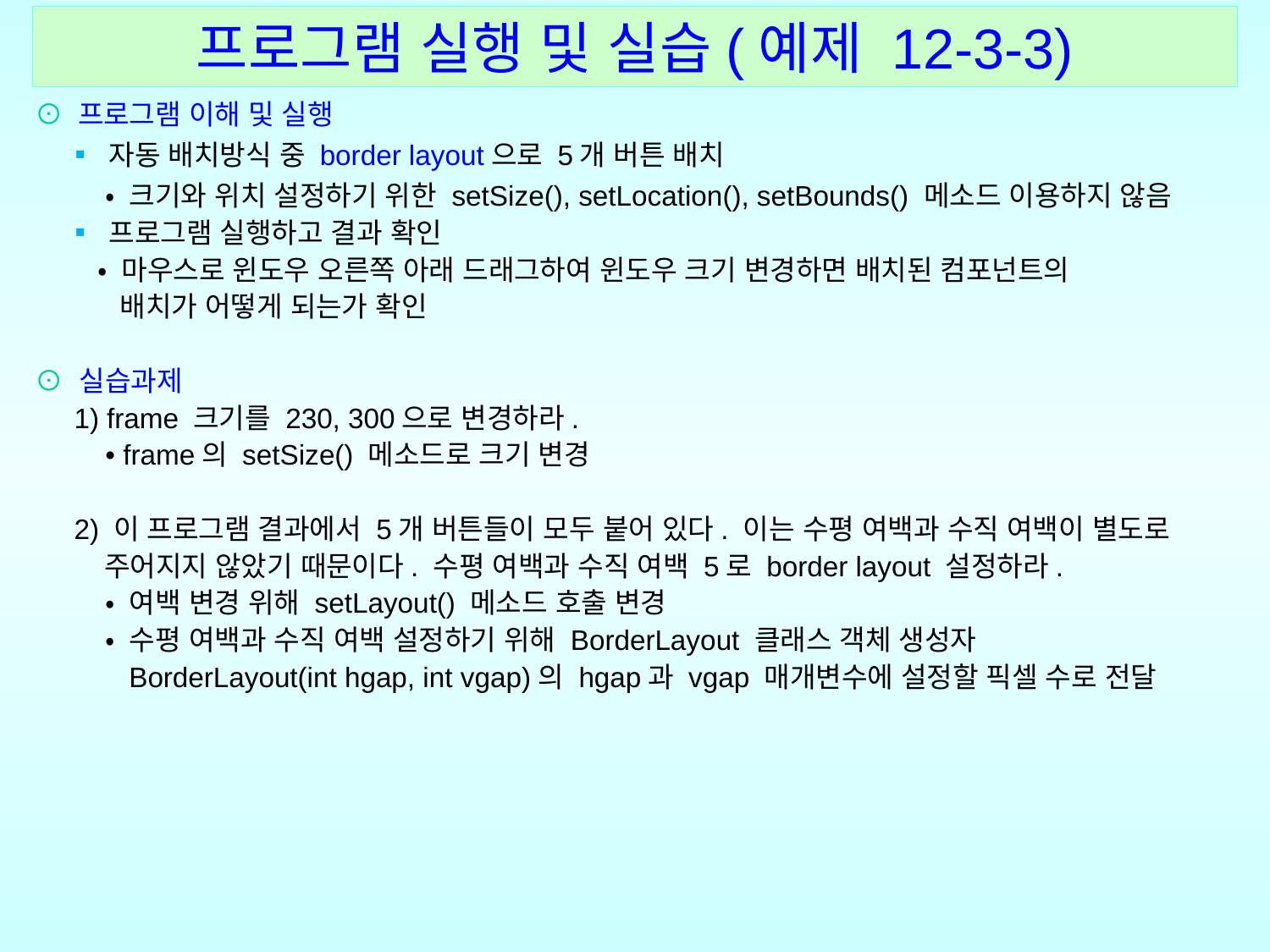

프로그램 실행 및 실습(예제 12-3-3)
⊙ 프로그램 이해 및 실행
    ▪ 자동 배치방식 중 border layout으로 5개 버튼 배치
         • 크기와 위치 설정하기 위한 setSize(), setLocation(), setBounds() 메소드 이용하지 않음
    ▪ 프로그램 실행하고 결과 확인
        • 마우스로 윈도우 오른쪽 아래 드래그하여 윈도우 크기 변경하면 배치된 컴포넌트의
          배치가 어떻게 되는가 확인

⊙ 실습과제
     1) frame 크기를 230, 300으로 변경하라.
         • frame의 setSize() 메소드로 크기 변경

     2) 이 프로그램 결과에서 5개 버튼들이 모두 붙어 있다. 이는 수평 여백과 수직 여백이 별도로
        주어지지 않았기 때문이다. 수평 여백과 수직 여백 5로 border layout 설정하라.
         • 여백 변경 위해 setLayout() 메소드 호출 변경
         • 수평 여백과 수직 여백 설정하기 위해 BorderLayout 클래스 객체 생성자
            BorderLayout(int hgap, int vgap)의 hgap과 vgap 매개변수에 설정할 픽셀 수로 전달